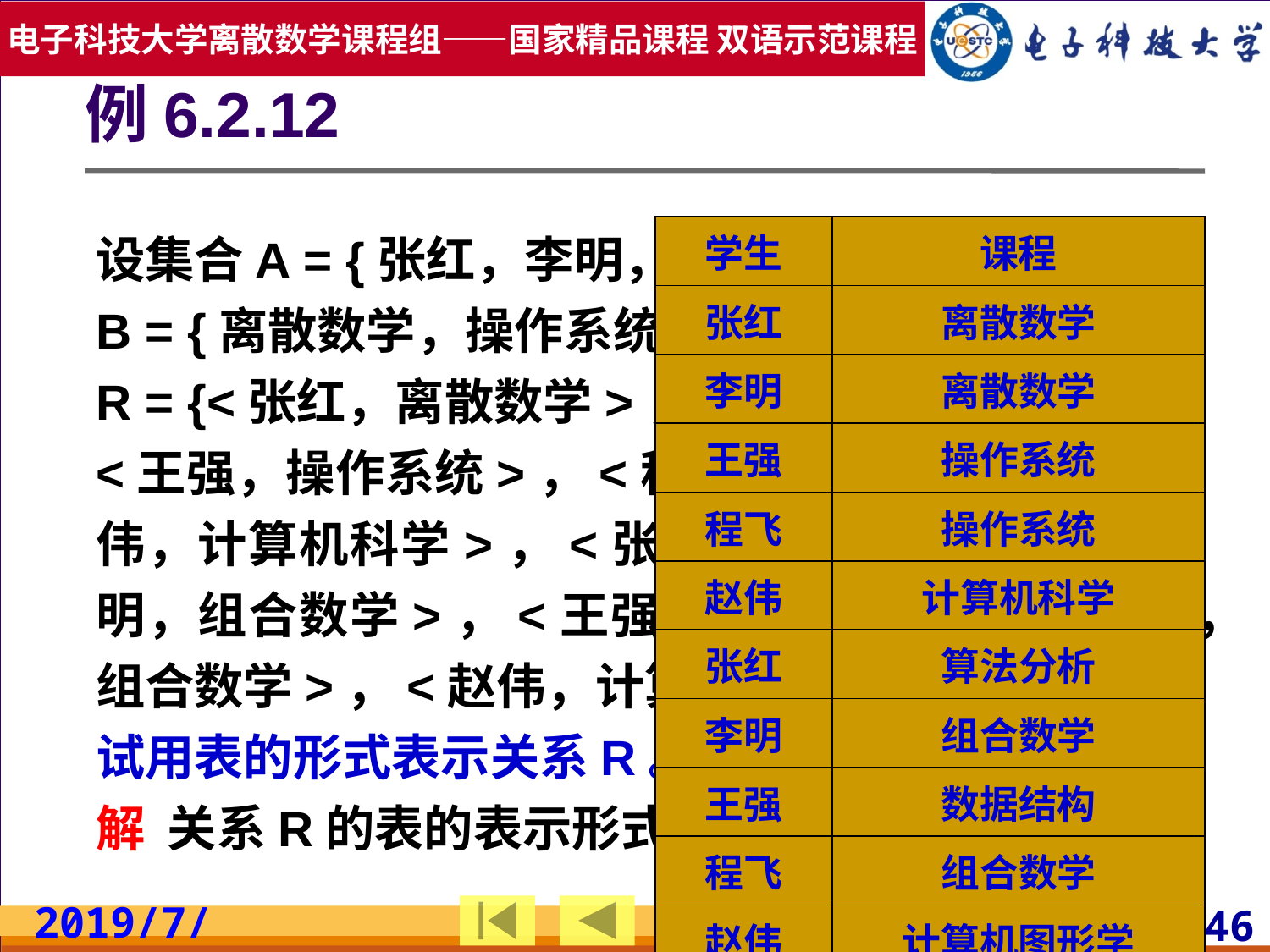

# 例6.2.12
设集合A = {张红，李明，王强，程飞，赵伟}，
B = {离散数学，操作系统，计算机图形学}，
R = {<张红，离散数学>，<李明，离散数学>，
<王强，操作系统>，<程飞, 操作系统>，<赵伟，计算机科学>，<张红,  算法分析>，<李明，组合数学>，<王强,  数据结构>，<程飞，组合数学>，<赵伟，计算机图形学>}，
试用表的形式表示关系R。
解  关系R的表的表示形式见表6.2.1。
| 学生 | 课程 |
| --- | --- |
| 张红 | 离散数学 |
| 李明 | 离散数学 |
| 王强 | 操作系统 |
| 程飞 | 操作系统 |
| 赵伟 | 计算机科学 |
| 张红 | 算法分析 |
| 李明 | 组合数学 |
| 王强 | 数据结构 |
| 程飞 | 组合数学 |
| 赵伟 | 计算机图形学 |
2019/7/3